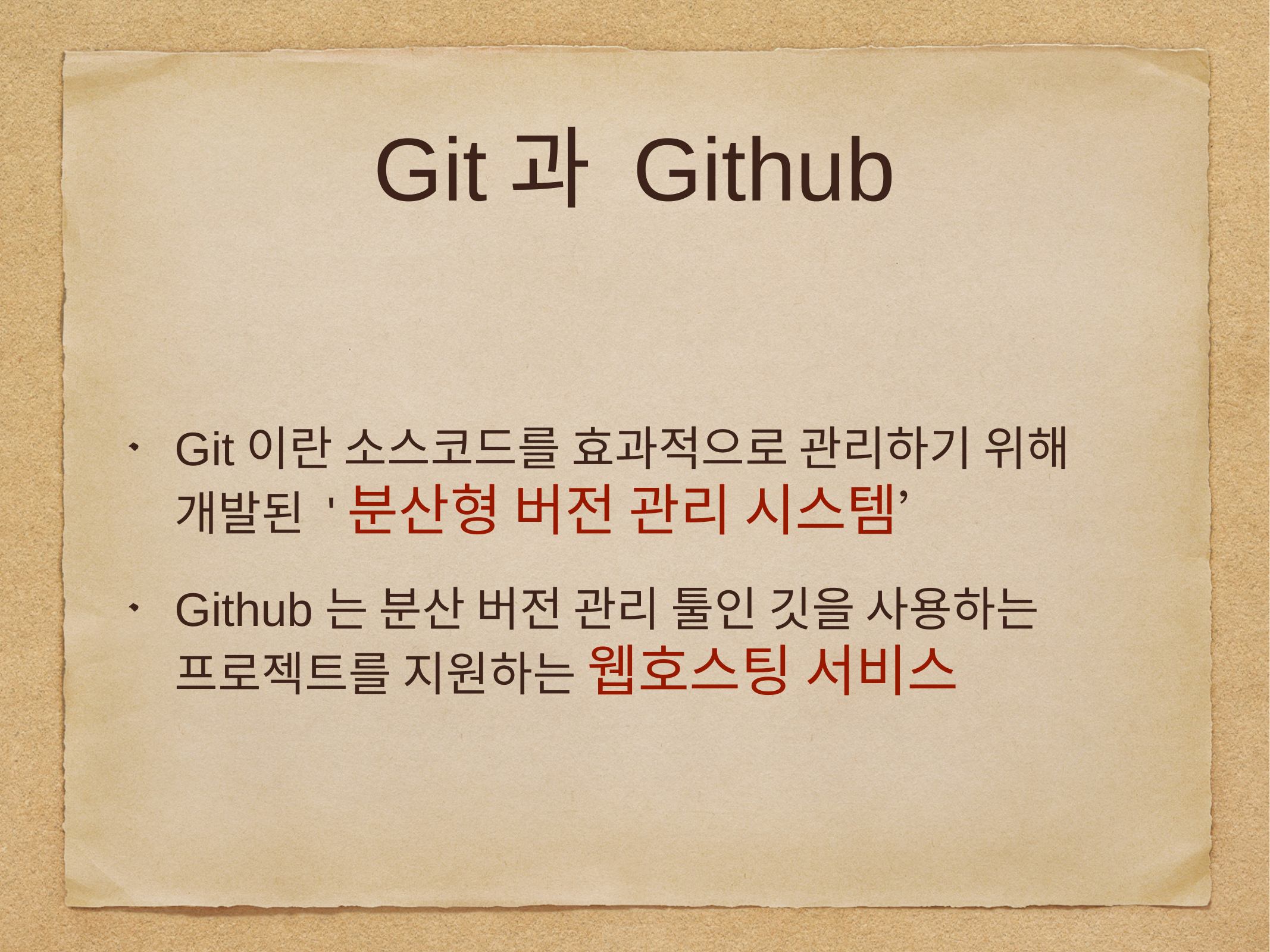

# Git과 Github
Git이란 소스코드를 효과적으로 관리하기 위해 개발된 '분산형 버전 관리 시스템’
Github는 분산 버전 관리 툴인 깃을 사용하는 프로젝트를 지원하는 웹호스팅 서비스